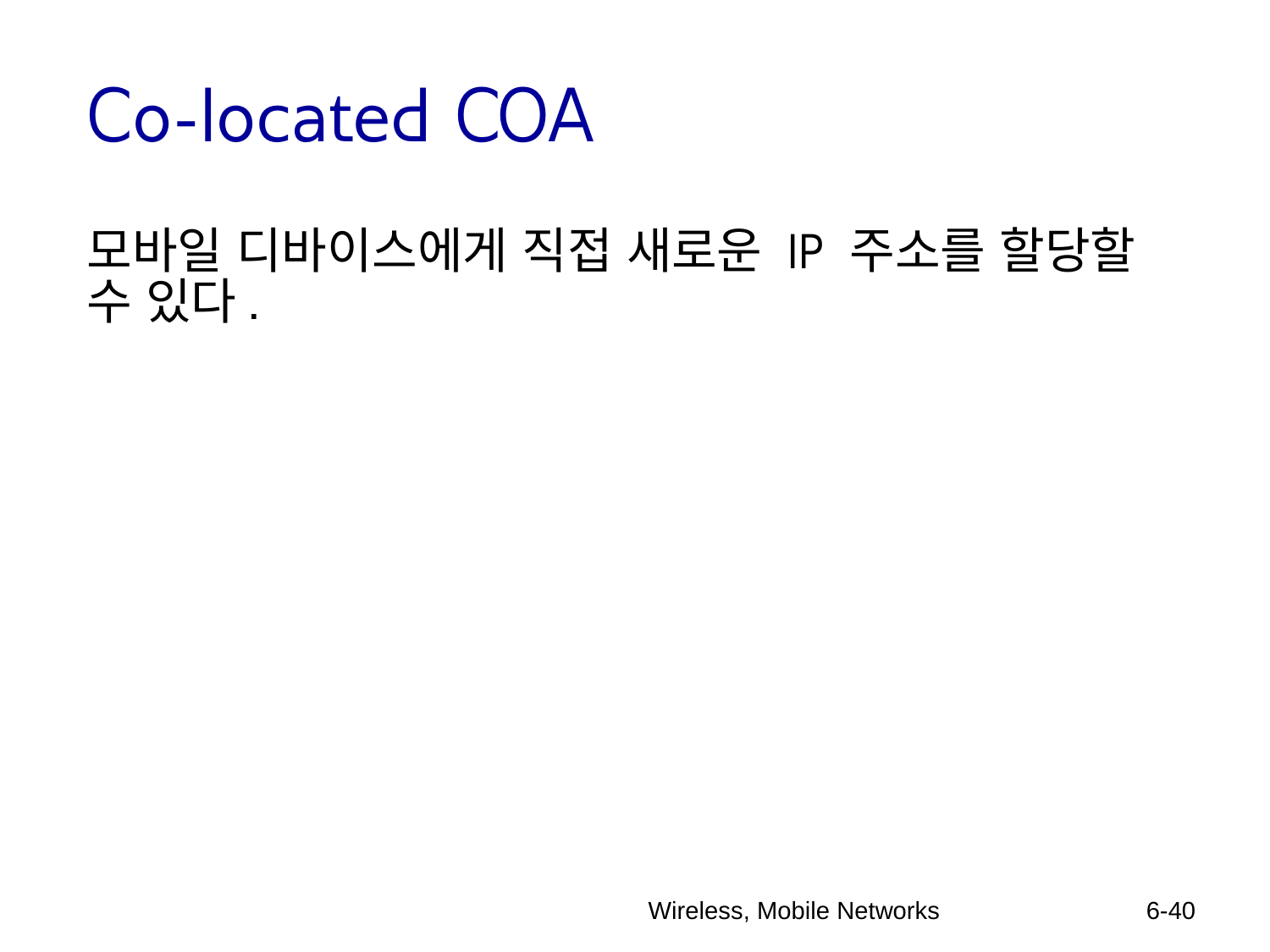

# Co-located COA
모바일 디바이스에게 직접 새로운 IP 주소를 할당할 수 있다.

Wireless, Mobile Networks
6-40